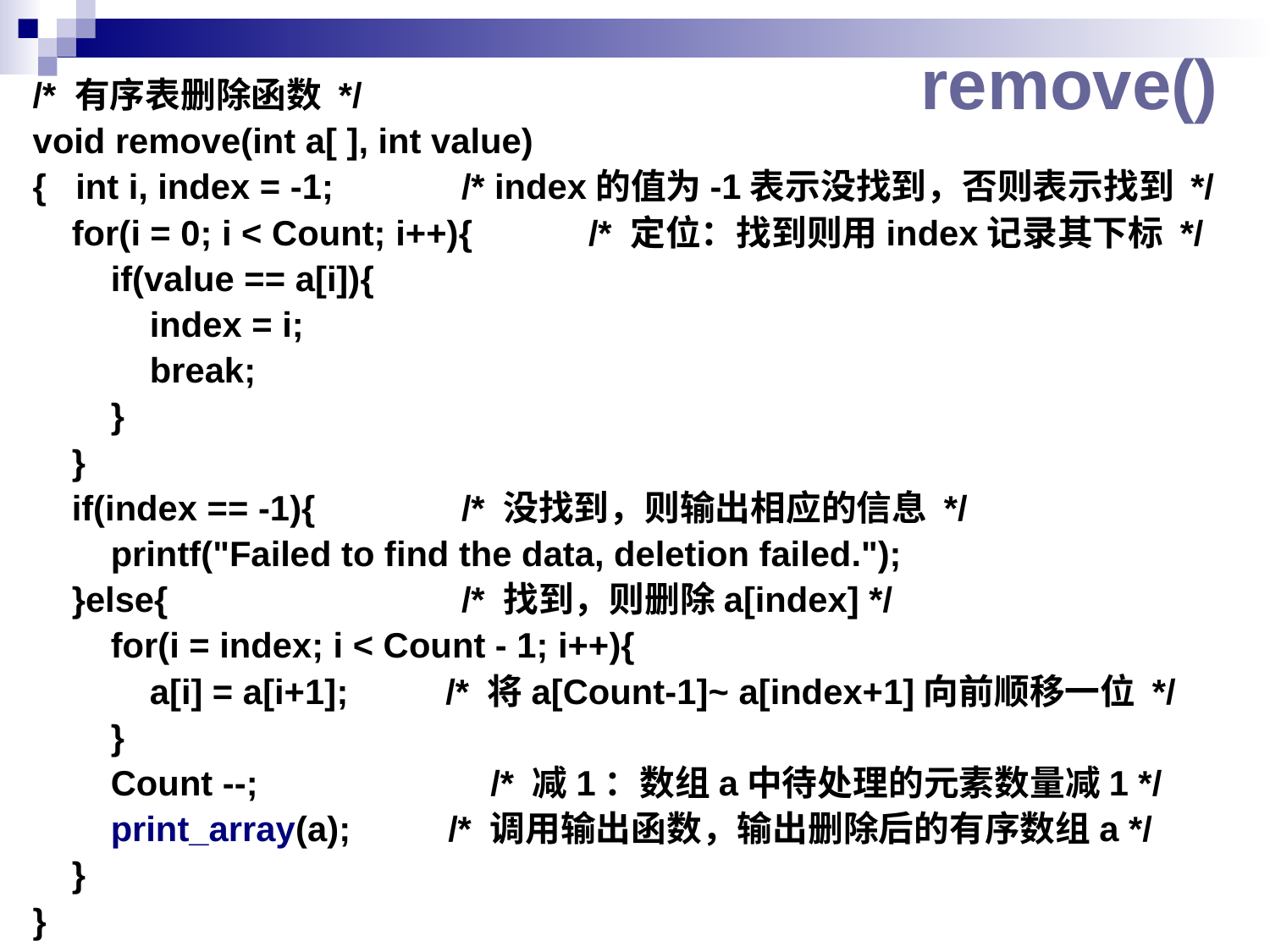

# remove()
/* 有序表删除函数 */
void remove(int a[ ], int value)
{   int i, index = -1; 	/* index的值为-1表示没找到，否则表示找到 */
    for(i = 0; i < Count; i++){	/* 定位：找到则用index记录其下标 */
        if(value == a[i]){
            index = i;
            break;
        }
    }
    if(index == -1){ 		/* 没找到，则输出相应的信息 */
        printf("Failed to find the data, deletion failed.");
    }else{			/* 找到，则删除a[index] */
        for(i = index; i < Count - 1; i++){
            a[i] = a[i+1];          /* 将a[Count-1]~ a[index+1]向前顺移一位 */
        }
        Count --;		   /* 减1：数组a中待处理的元素数量减1 */
        print_array(a);          /* 调用输出函数，输出删除后的有序数组a */
    }
}